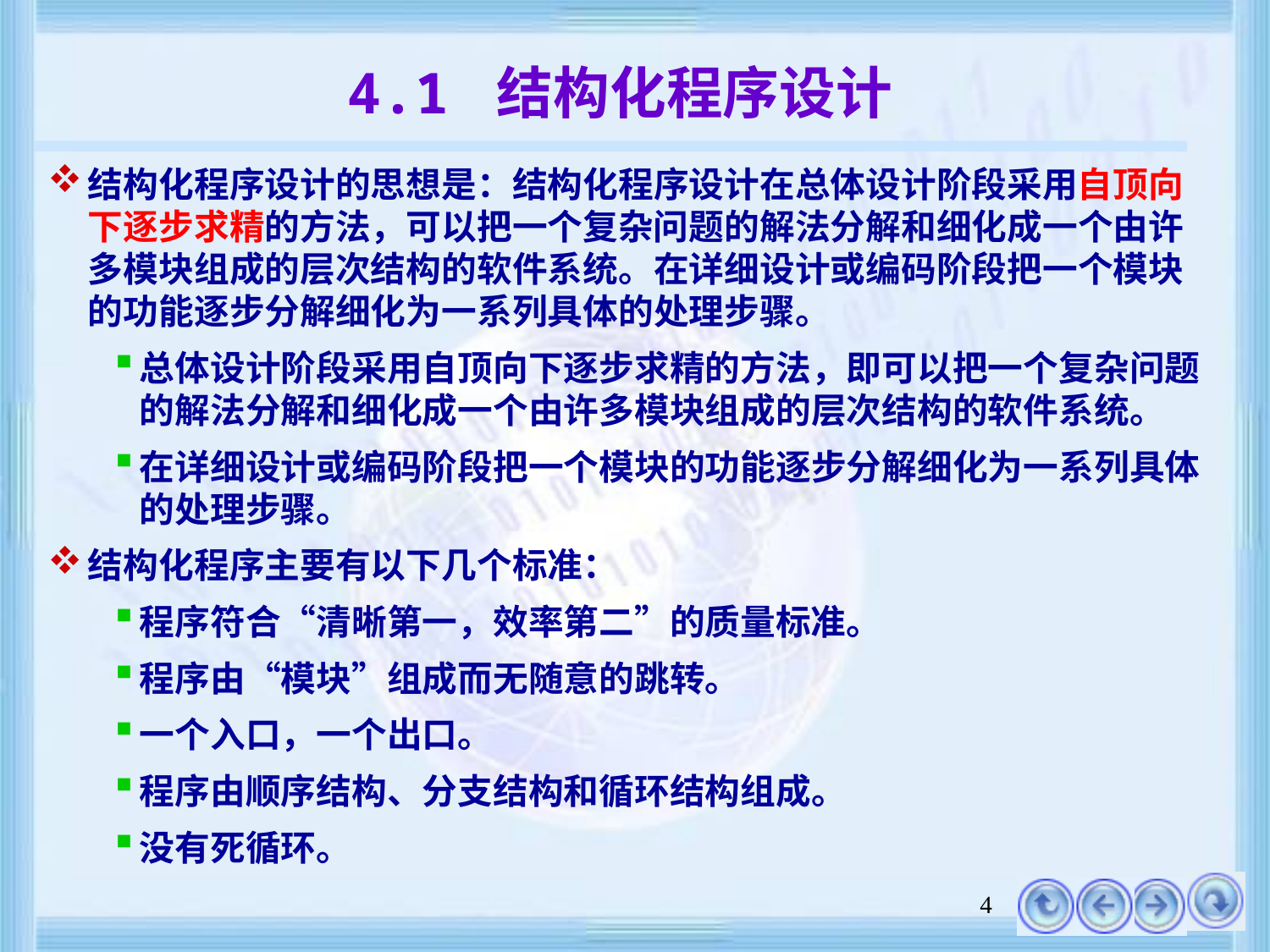

# 4.1 结构化程序设计
结构化程序设计的思想是：结构化程序设计在总体设计阶段采用自顶向下逐步求精的方法，可以把一个复杂问题的解法分解和细化成一个由许多模块组成的层次结构的软件系统。在详细设计或编码阶段把一个模块的功能逐步分解细化为一系列具体的处理步骤。
总体设计阶段采用自顶向下逐步求精的方法，即可以把一个复杂问题的解法分解和细化成一个由许多模块组成的层次结构的软件系统。
在详细设计或编码阶段把一个模块的功能逐步分解细化为一系列具体的处理步骤。
结构化程序主要有以下几个标准：
程序符合“清晰第一，效率第二”的质量标准。
程序由“模块”组成而无随意的跳转。
一个入口，一个出口。
程序由顺序结构、分支结构和循环结构组成。
没有死循环。
4